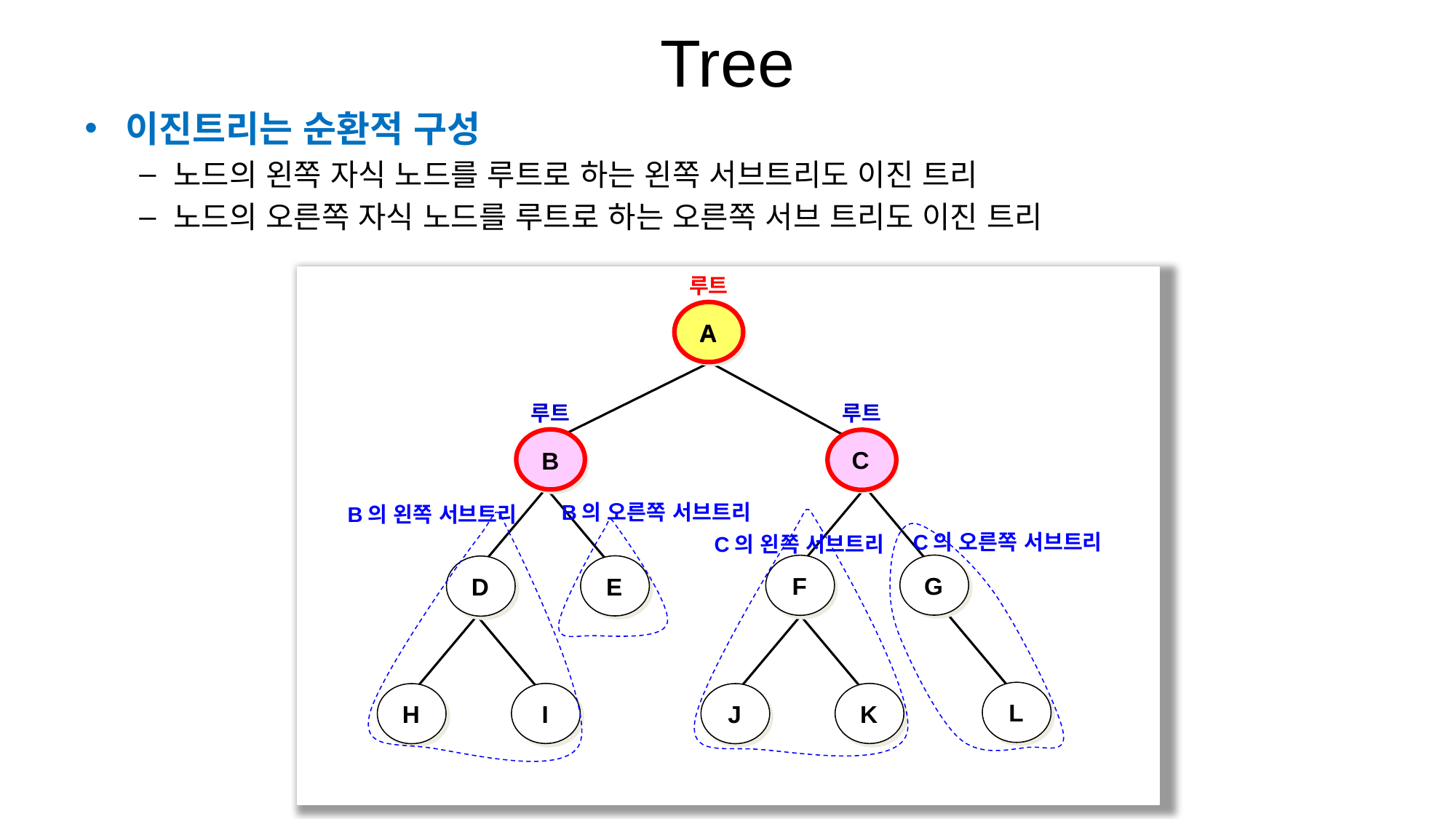

# Tree
이진트리는 순환적 구성
노드의 왼쪽 자식 노드를 루트로 하는 왼쪽 서브트리도 이진 트리
노드의 오른쪽 자식 노드를 루트로 하는 오른쪽 서브 트리도 이진 트리

루트
A
A

루트

루트

C
B

B의 오른쪽 서브트리

B의 왼쪽 서브트리

C의 왼쪽 서브트리

C의 오른쪽 서브트리
G
F
E
D

I
H

K
J
L